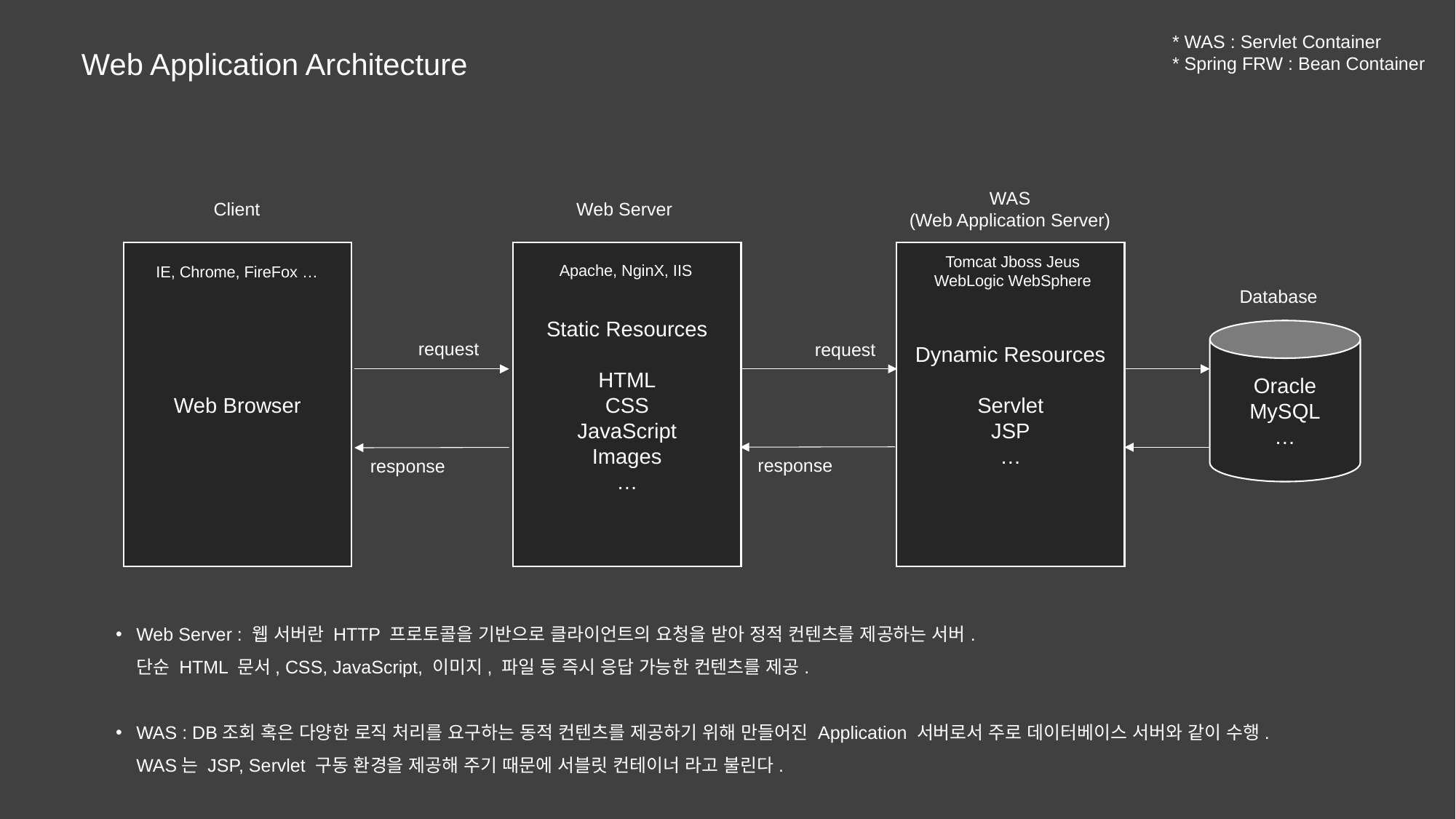

* WAS : Servlet Container
* Spring FRW : Bean Container
Web Application Architecture
WAS
(Web Application Server)
Client
Web Server
Dynamic Resources

Servlet
JSP
…
Web Browser
Static Resources

HTML
CSS
JavaScript
Images
…
Tomcat Jboss Jeus
WebLogic WebSphere
Apache, NginX, IIS
IE, Chrome, FireFox …
Database
Oracle
MySQL
…
request
request
response
response
Web Server : 웹 서버란 HTTP 프로토콜을 기반으로 클라이언트의 요청을 받아 정적 컨텐츠를 제공하는 서버.
단순 HTML 문서, CSS, JavaScript, 이미지, 파일 등 즉시 응답 가능한 컨텐츠를 제공.

WAS : DB조회 혹은 다양한 로직 처리를 요구하는 동적 컨텐츠를 제공하기 위해 만들어진 Application 서버로서 주로 데이터베이스 서버와 같이 수행.
WAS는 JSP, Servlet 구동 환경을 제공해 주기 때문에 서블릿 컨테이너 라고 불린다.